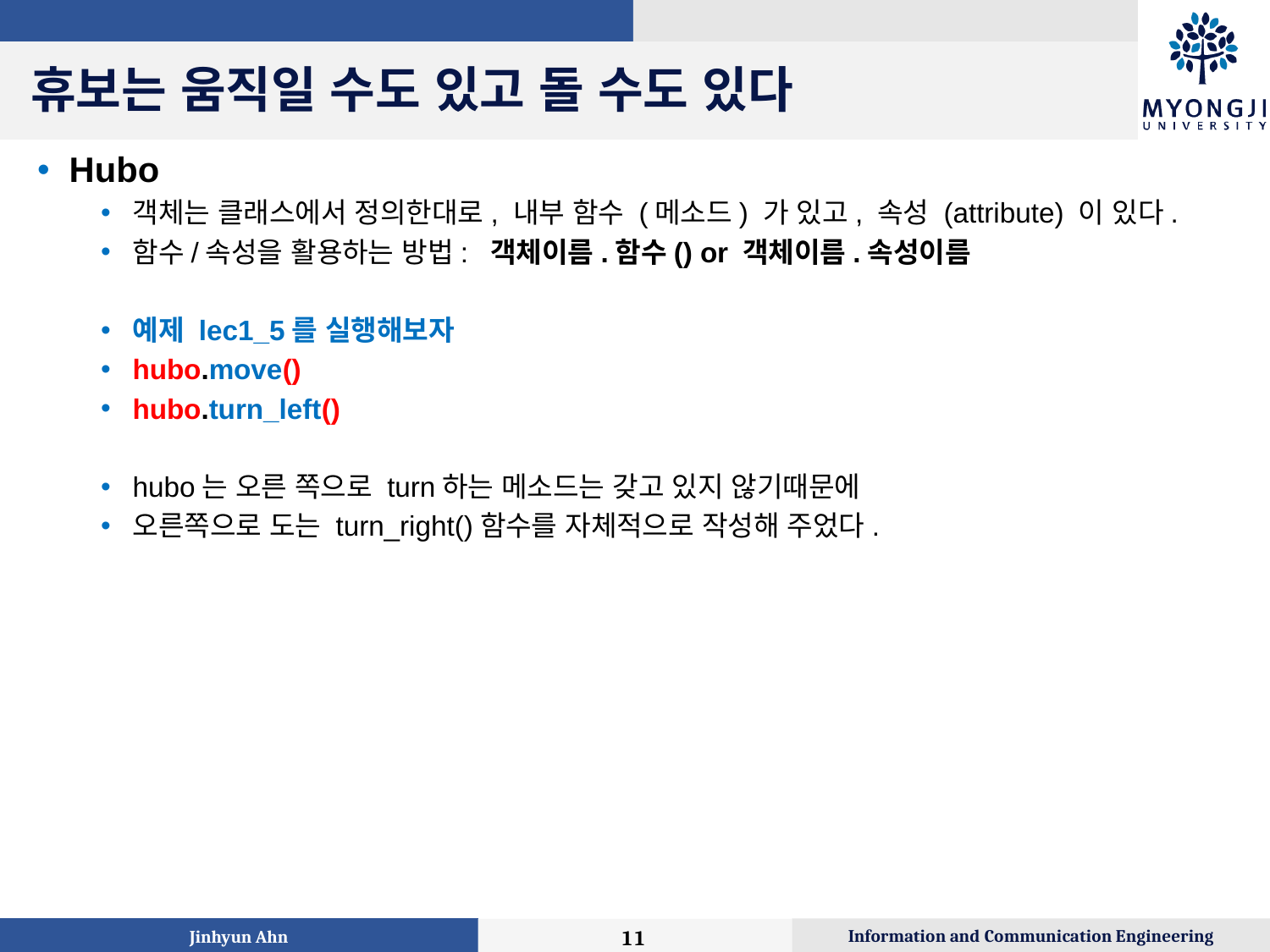

# 휴보는 움직일 수도 있고 돌 수도 있다
Hubo
객체는 클래스에서 정의한대로, 내부 함수 (메소드) 가 있고, 속성 (attribute) 이 있다.
함수/속성을 활용하는 방법:  객체이름.함수() or 객체이름.속성이름

예제 lec1_5를 실행해보자
hubo.move()
hubo.turn_left()

hubo는 오른 쪽으로 turn하는 메소드는 갖고 있지 않기때문에
오른쪽으로 도는 turn_right()함수를 자체적으로 작성해 주었다.
Jinhyun Ahn
11